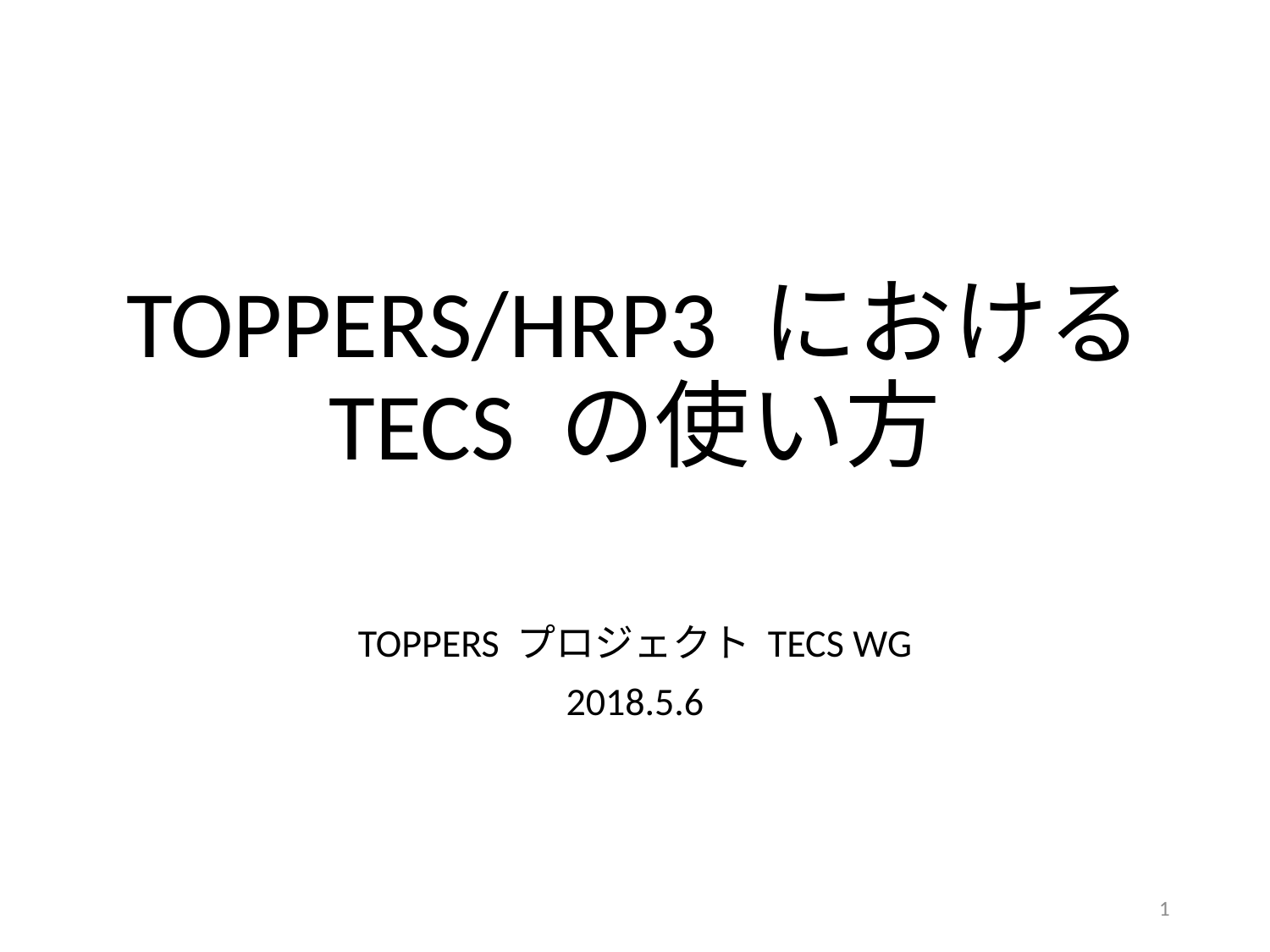

# TOPPERS/HRP3 における TECS の使い方
TOPPERS プロジェクト TECS WG
2018.5.6
1